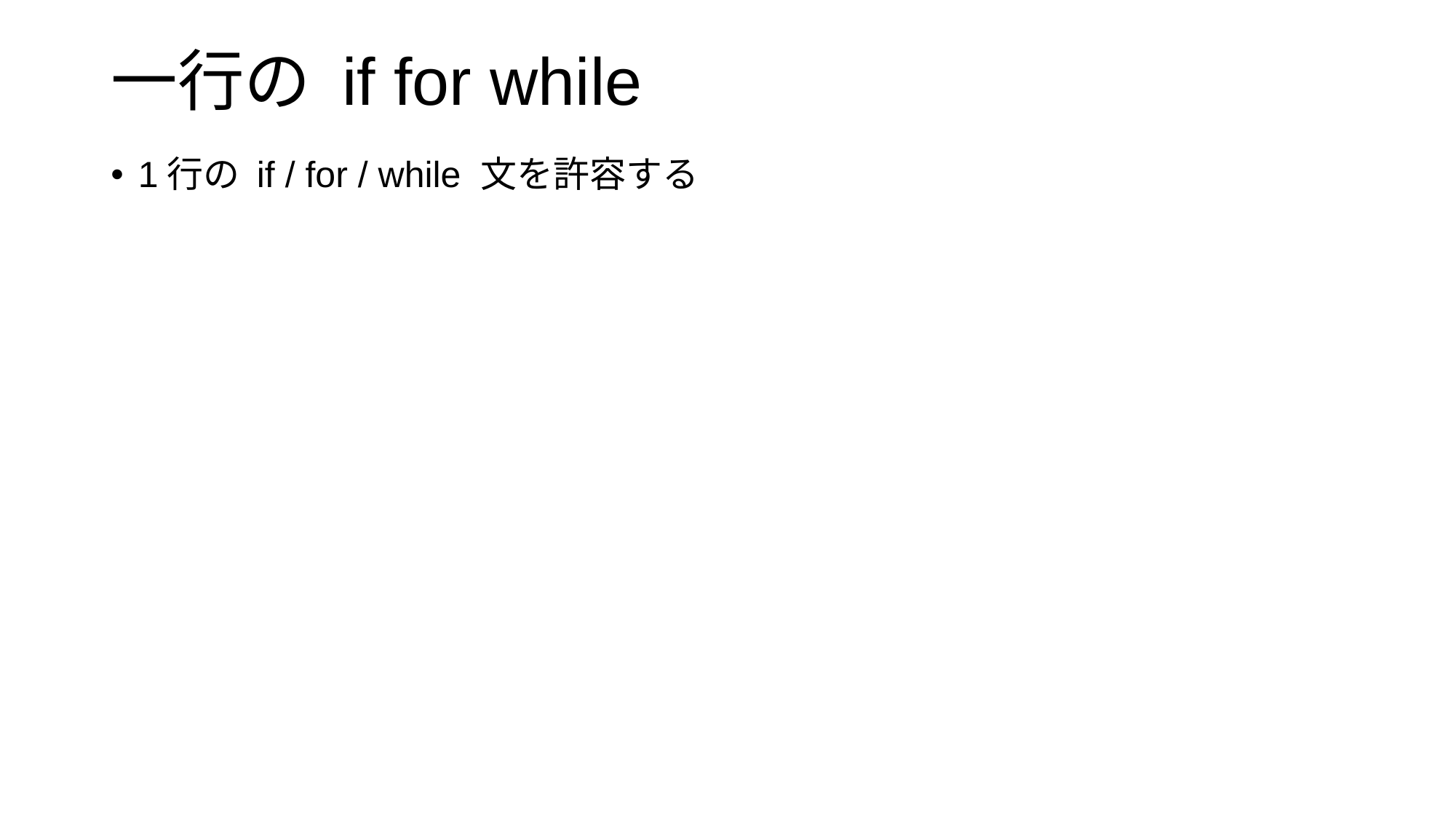

# 一行の if for while
1行の if / for / while 文を許容する